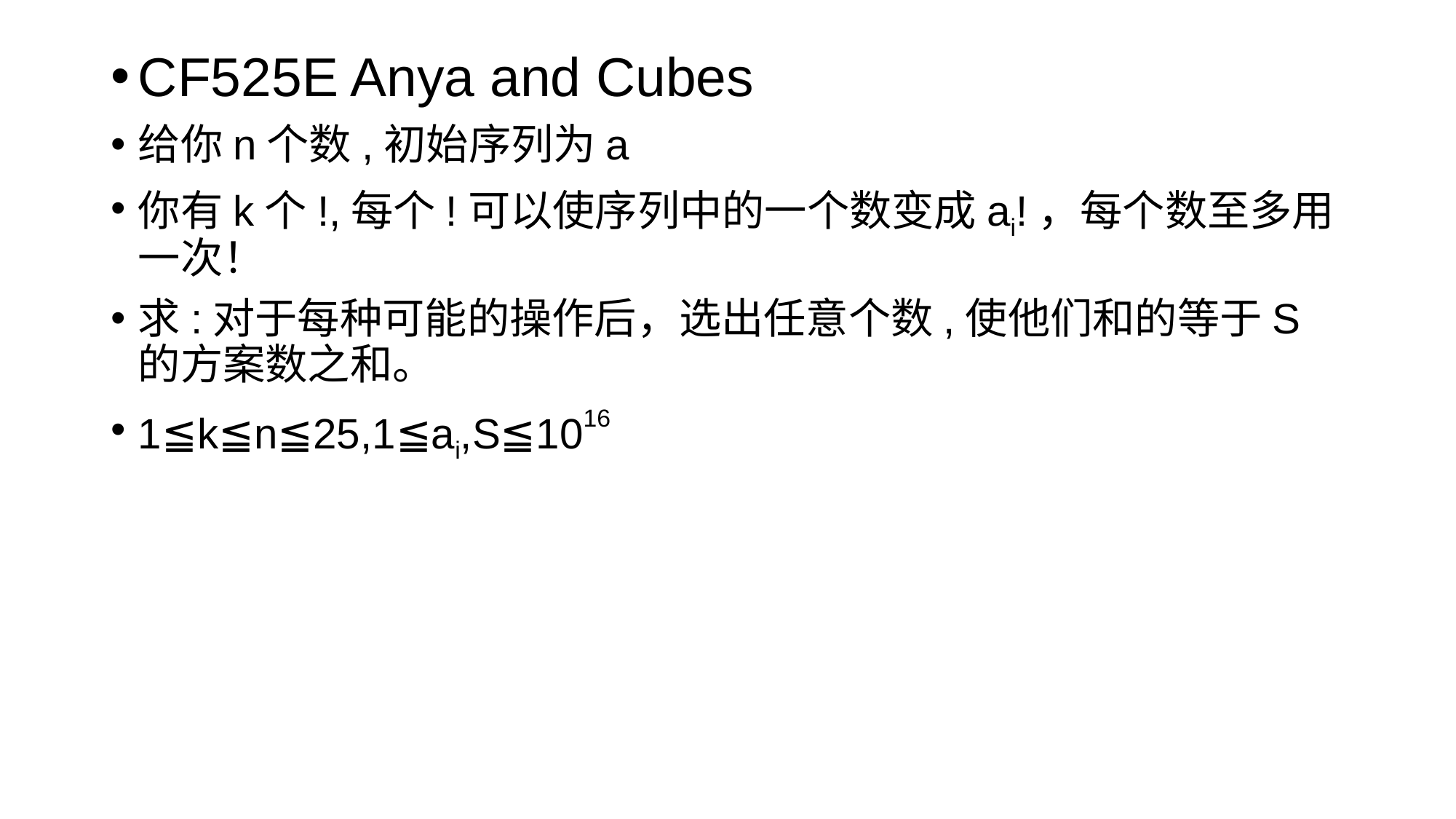

#
CF525E Anya and Cubes
给你n个数,初始序列为a
你有k个!,每个!可以使序列中的一个数变成ai!，每个数至多用一次！
求:对于每种可能的操作后，选出任意个数,使他们和的等于S的方案数之和。
1≦k≦n≦25,1≦ai,S≦1016